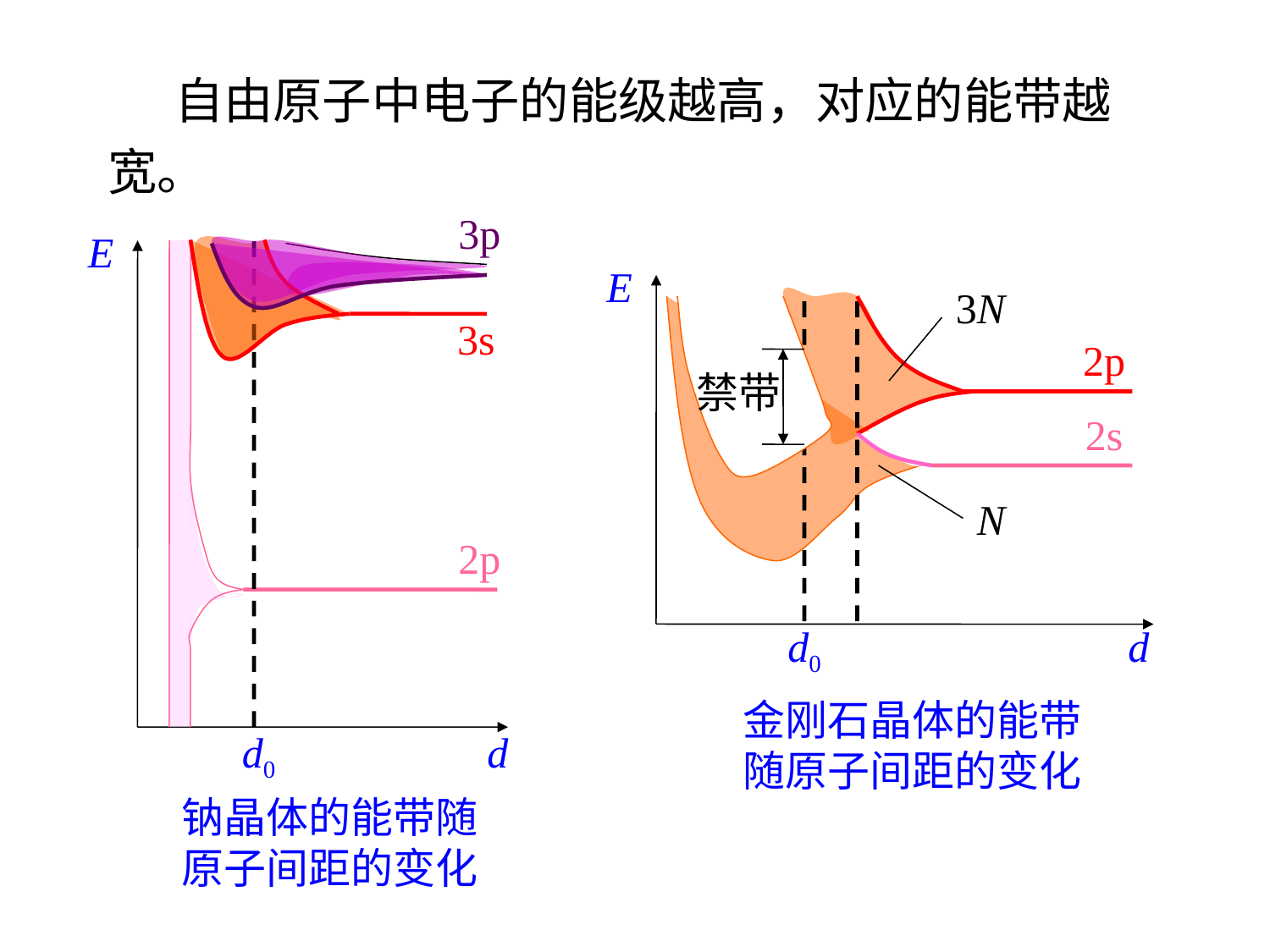

自由原子中电子的能级越高，对应的能带越宽。
3p
E

3s

2p

d0                    d

E

3N

2p

禁带

2s

N
d0                             d

金刚石晶体的能带随原子间距的变化
钠晶体的能带随原子间距的变化